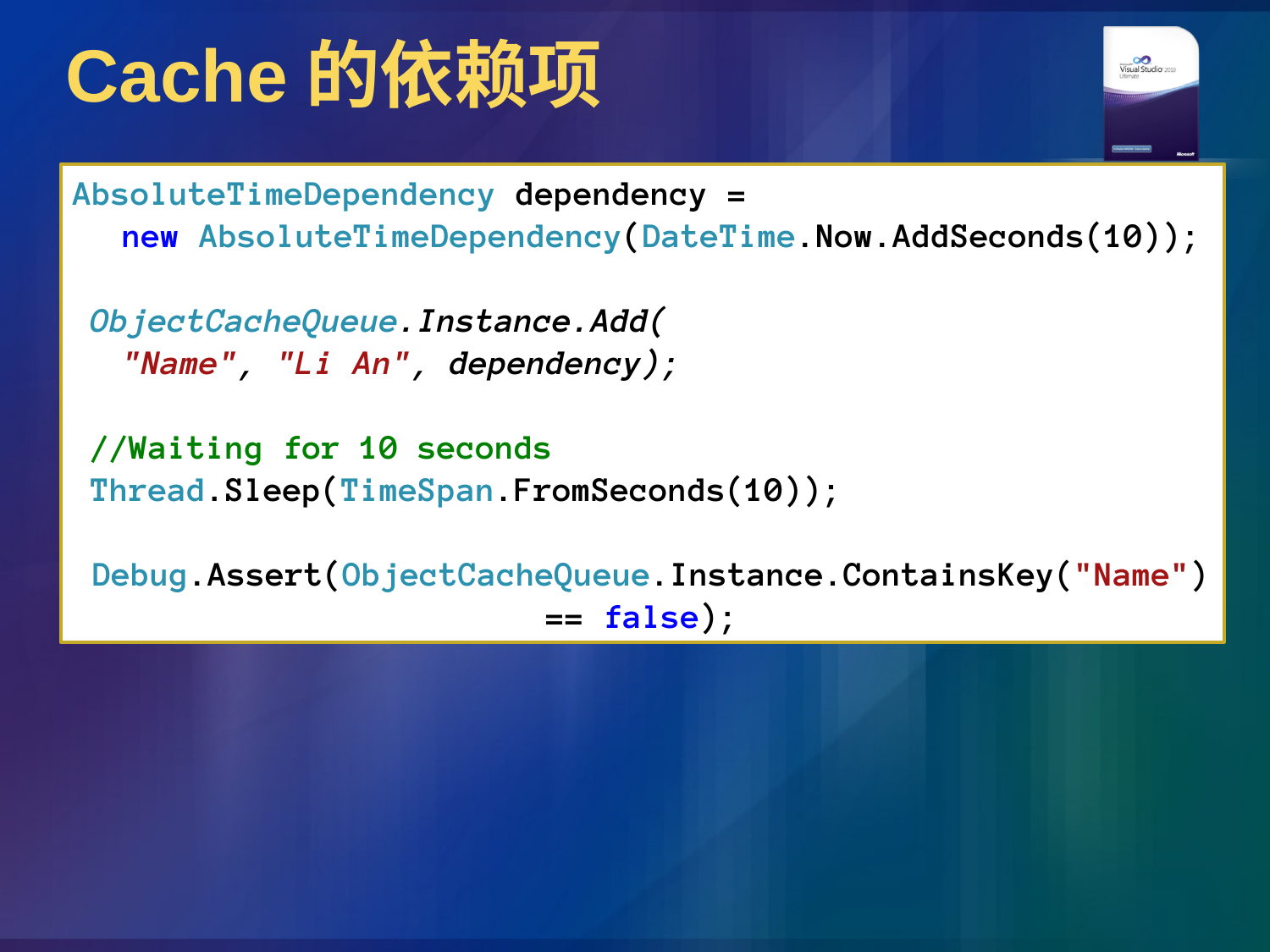

# Cache的依赖项
AbsoluteTimeDependency dependency =
new AbsoluteTimeDependency(DateTime.Now.AddSeconds(10));

ObjectCacheQueue.Instance.Add(
"Name", "Li An", dependency);

//Waiting for 10 seconds
Thread.Sleep(TimeSpan.FromSeconds(10));

Debug.Assert(ObjectCacheQueue.Instance.ContainsKey("Name") == false);